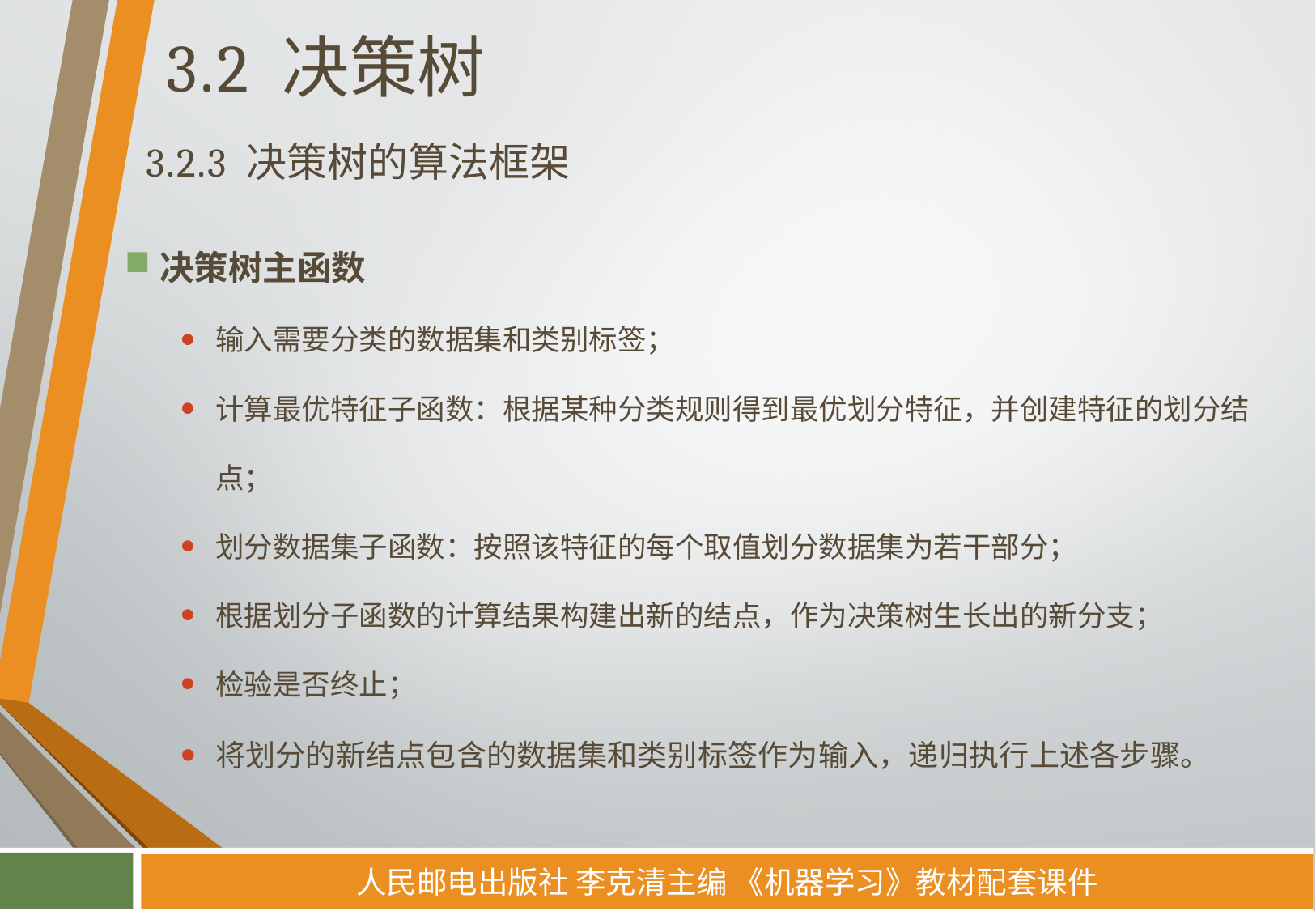

# 3.2 决策树

3.2.3 决策树的算法框架
决策树主函数
输入需要分类的数据集和类别标签；
计算最优特征子函数：根据某种分类规则得到最优划分特征，并创建特征的划分结点；
划分数据集子函数：按照该特征的每个取值划分数据集为若干部分；
根据划分子函数的计算结果构建出新的结点，作为决策树生长出的新分支；
检验是否终止；
将划分的新结点包含的数据集和类别标签作为输入，递归执行上述各步骤。